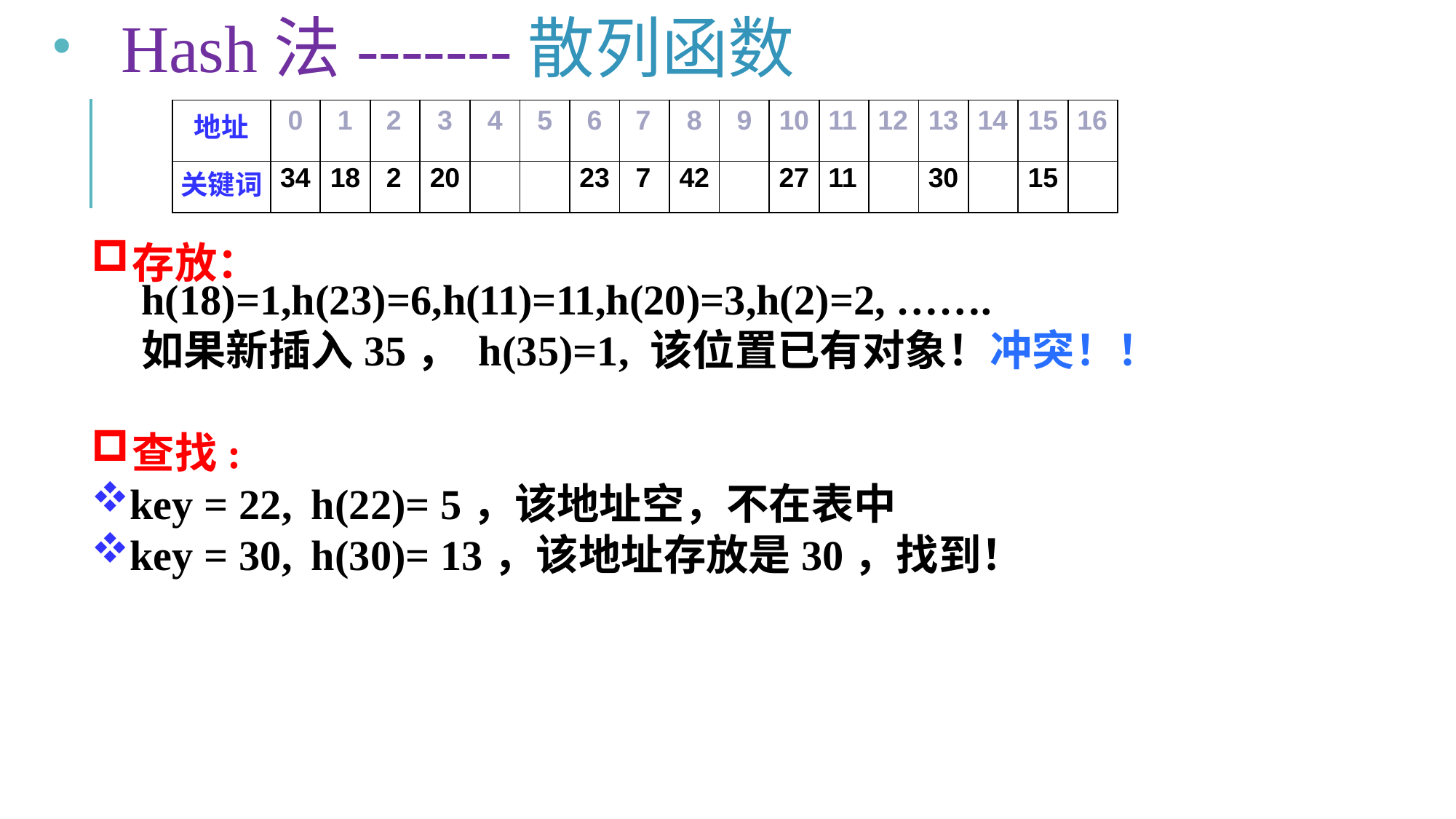

Hash法-------散列函数
| 地址 | 0 | 1 | 2 | 3 | 4 | 5 | 6 | 7 | 8 | 9 | 10 | 11 | 12 | 13 | 14 | 15 | 16 |
| --- | --- | --- | --- | --- | --- | --- | --- | --- | --- | --- | --- | --- | --- | --- | --- | --- | --- |
| 关键词 | 34 | 18 | 2 | 20 |  |  | 23 | 7 | 42 |  | 27 | 11 |  | 30 |  | 15 |  |
存放：
h(18)=1,h(23)=6,h(11)=11,h(20)=3,h(2)=2, …….
如果新插入35， h(35)=1, 该位置已有对象！冲突！！

查找:
key = 22,	h(22)= 5，该地址空，不在表中
key = 30,	h(30)= 13，该地址存放是30，找到！